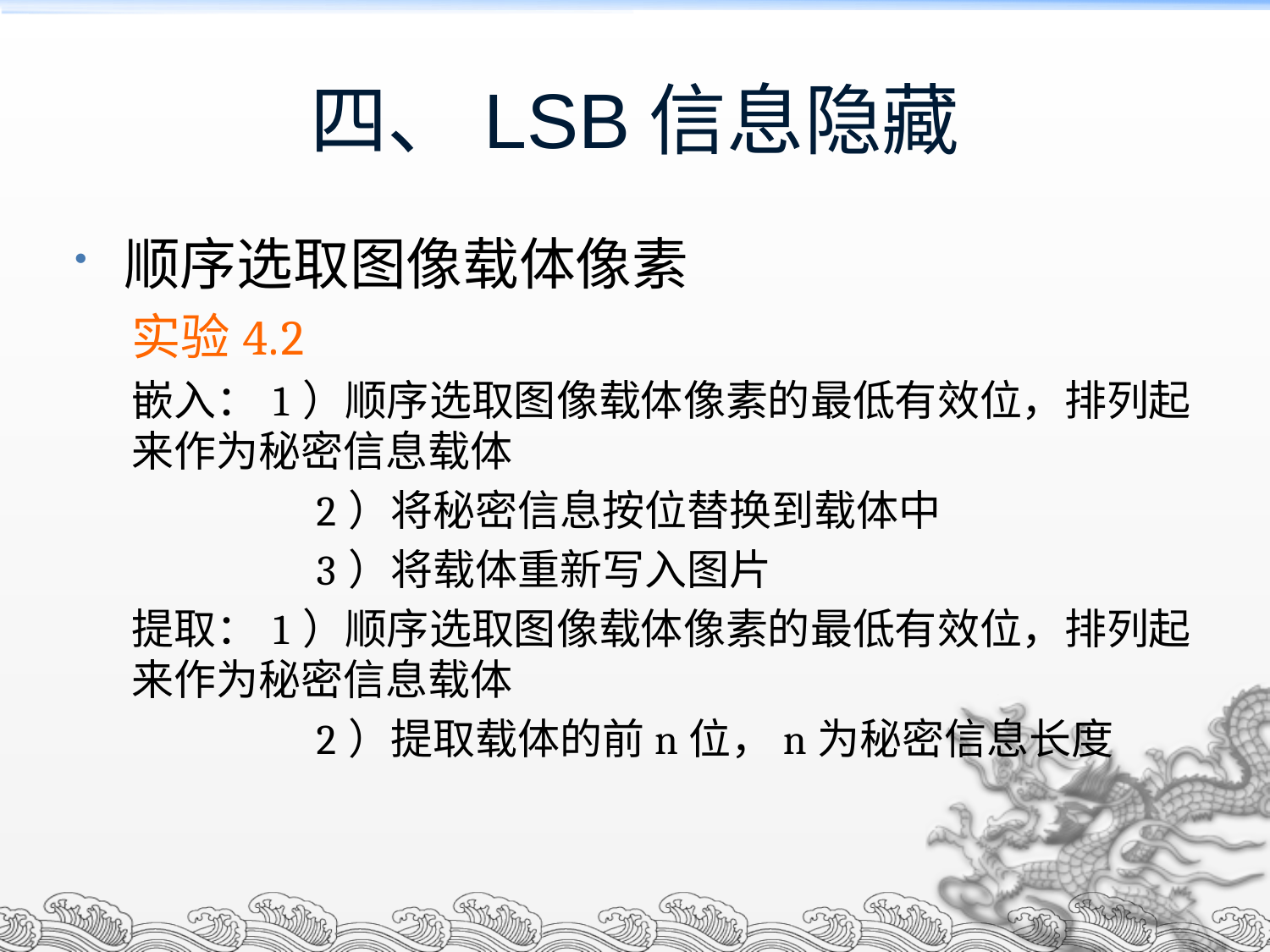

四、LSB信息隐藏

顺序选取图像载体像素
实验4.2
嵌入：1）顺序选取图像载体像素的最低有效位，排列起来作为秘密信息载体
	      2）将秘密信息按位替换到载体中
	      3）将载体重新写入图片
提取：1）顺序选取图像载体像素的最低有效位，排列起来作为秘密信息载体
	      2）提取载体的前n位，n为秘密信息长度